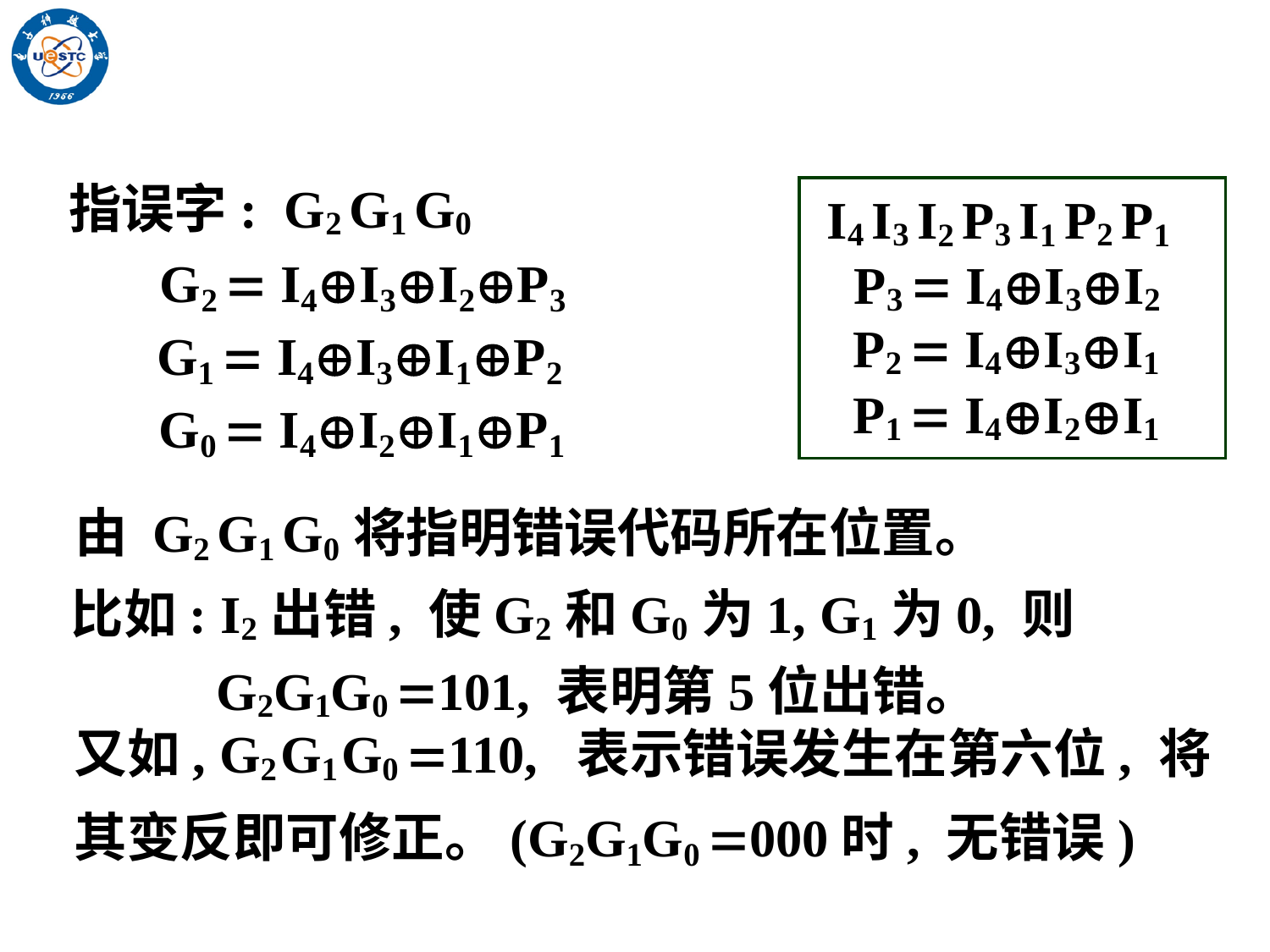

指误字:  G2 G1 G0
I4 I3 I2 P3 I1 P2 P1

 P3 = I4⊕I3⊕I2
 P2 = I4⊕I3⊕I1
 P1 = I4⊕I2⊕I1
G2 = I4⊕I3⊕I2⊕P3
G1 = I4⊕I3⊕I1⊕P2
G0 = I4⊕I2⊕I1⊕P1
由 G2 G1 G0将指明错误代码所在位置。
比如: I2出错, 使G2和G0为1, G1为0, 则G2G1G0 =101, 表明第5位出错。
又如, G2 G1 G0 =110,  表示错误发生在第六位, 将其变反即可修正。(G2G1G0 =000时, 无错误)